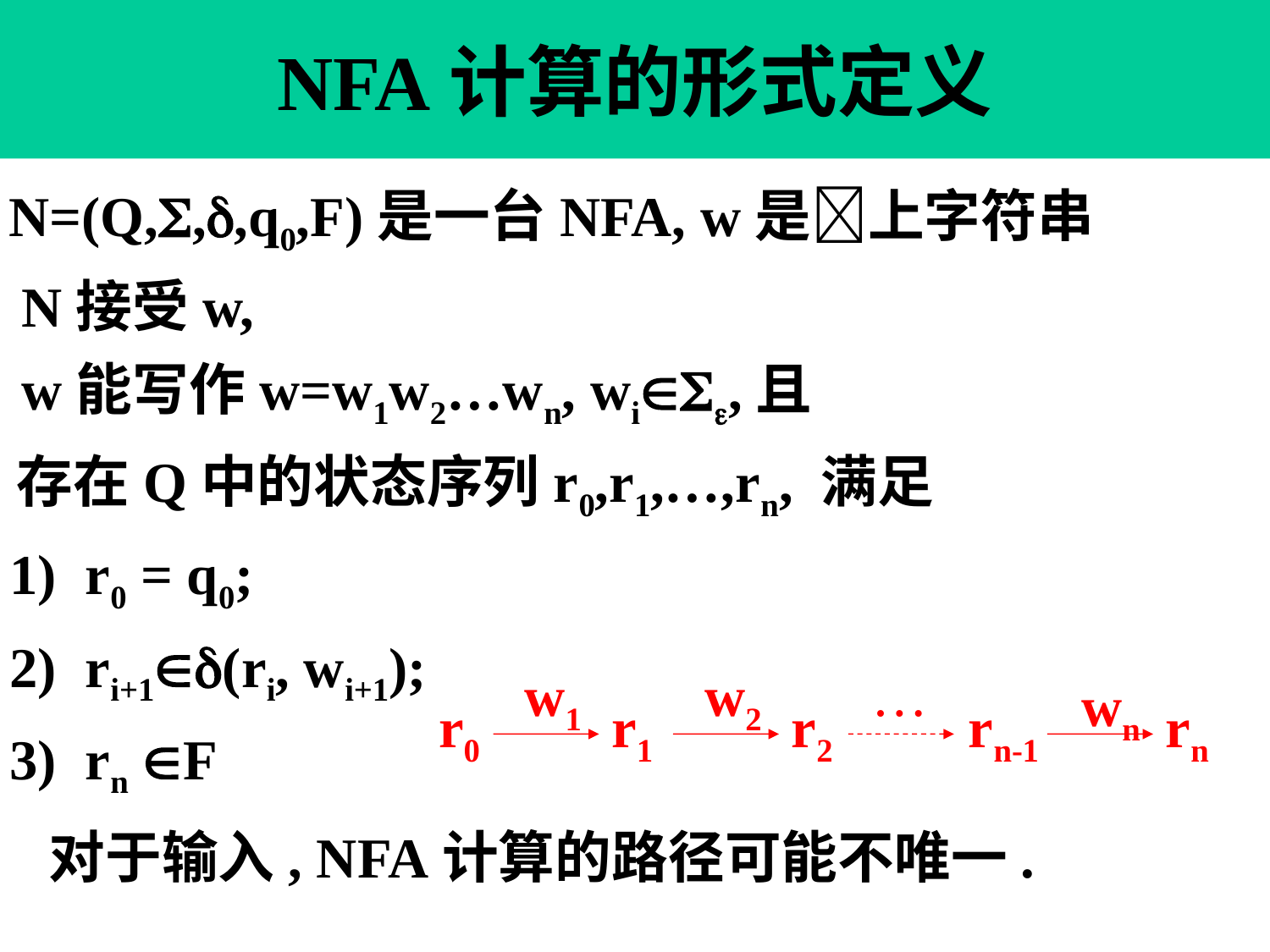

# NFA计算的形式定义
设N=(Q,Σ,δ,q0,F)是一台NFA, w是Σ上字符串
称 N接受w,
若 w能写作w=w1w2…wn, wi∈Σε,且
     存在Q中的状态序列r0,r1,…,rn, 满足
     1)  r0 = q0;
     2)  ri+1∈δ(ri, wi+1);
     3)  rn ∈F
w1
w2
…
wn
r0
r1
r2
rn-1
rn

对于输入, NFA计算的路径可能不唯一.